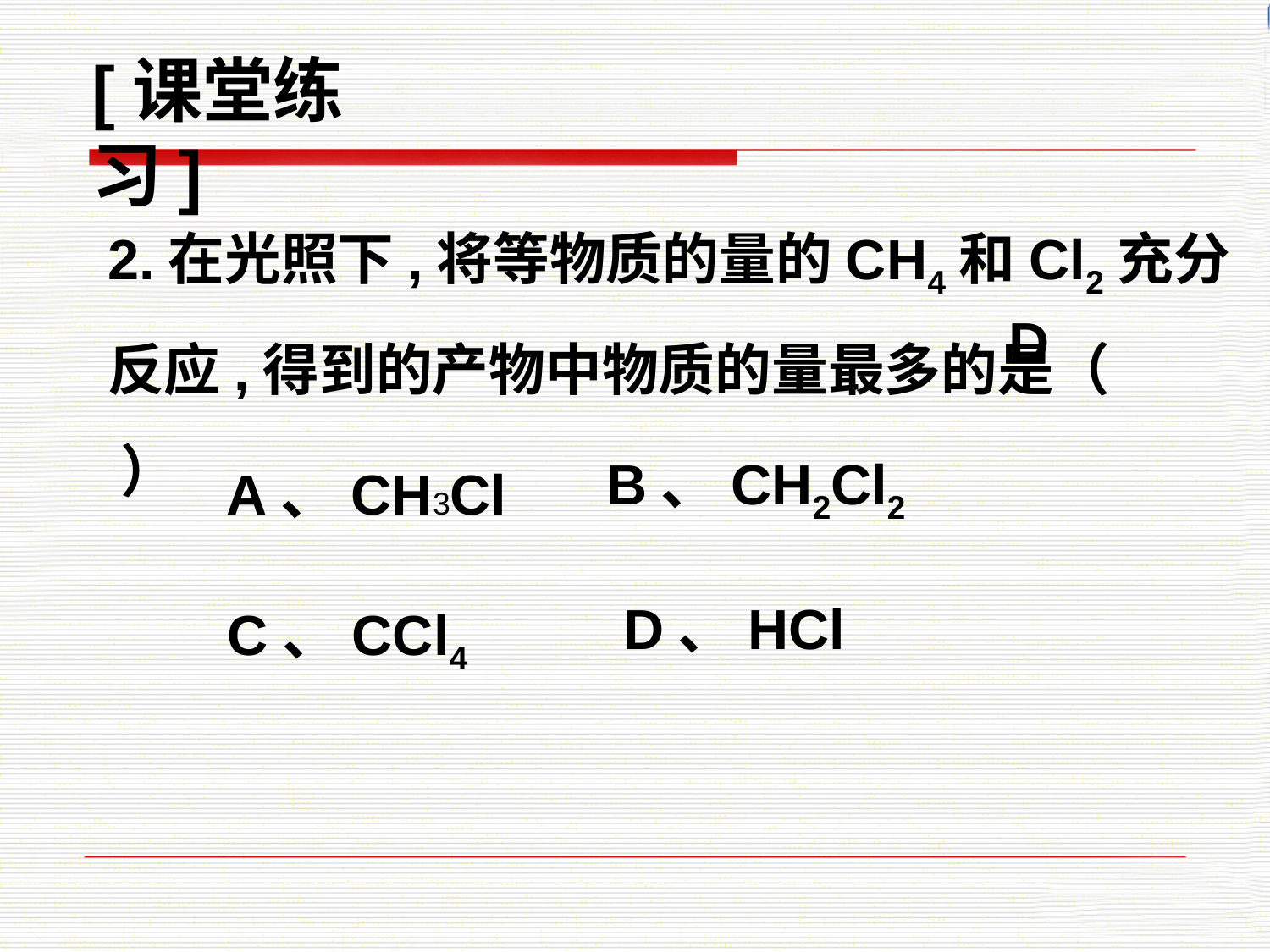

[课堂练习]
2.在光照下,将等物质的量的CH4和Cl2充分反应,得到的产物中物质的量最多的是（       ）
D
 B、CH2Cl2
 A、CH3Cl
 D、HCl
C、CCl4